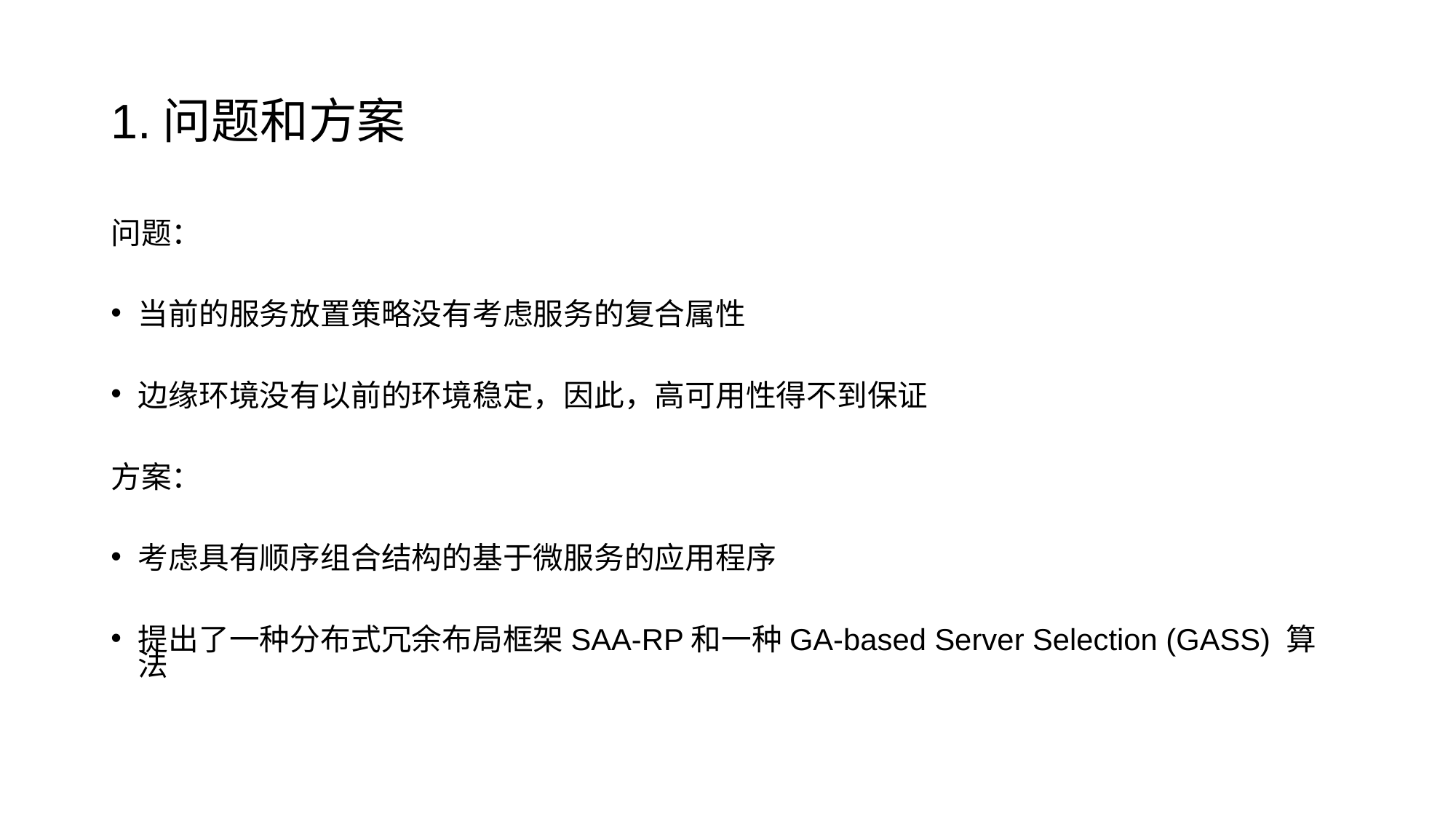

# 1.问题和方案
问题：

当前的服务放置策略没有考虑服务的复合属性

边缘环境没有以前的环境稳定，因此，高可用性得不到保证

方案：

考虑具有顺序组合结构的基于微服务的应用程序

提出了一种分布式冗余布局框架SAA-RP和一种GA-based Server Selection (GASS) 算法